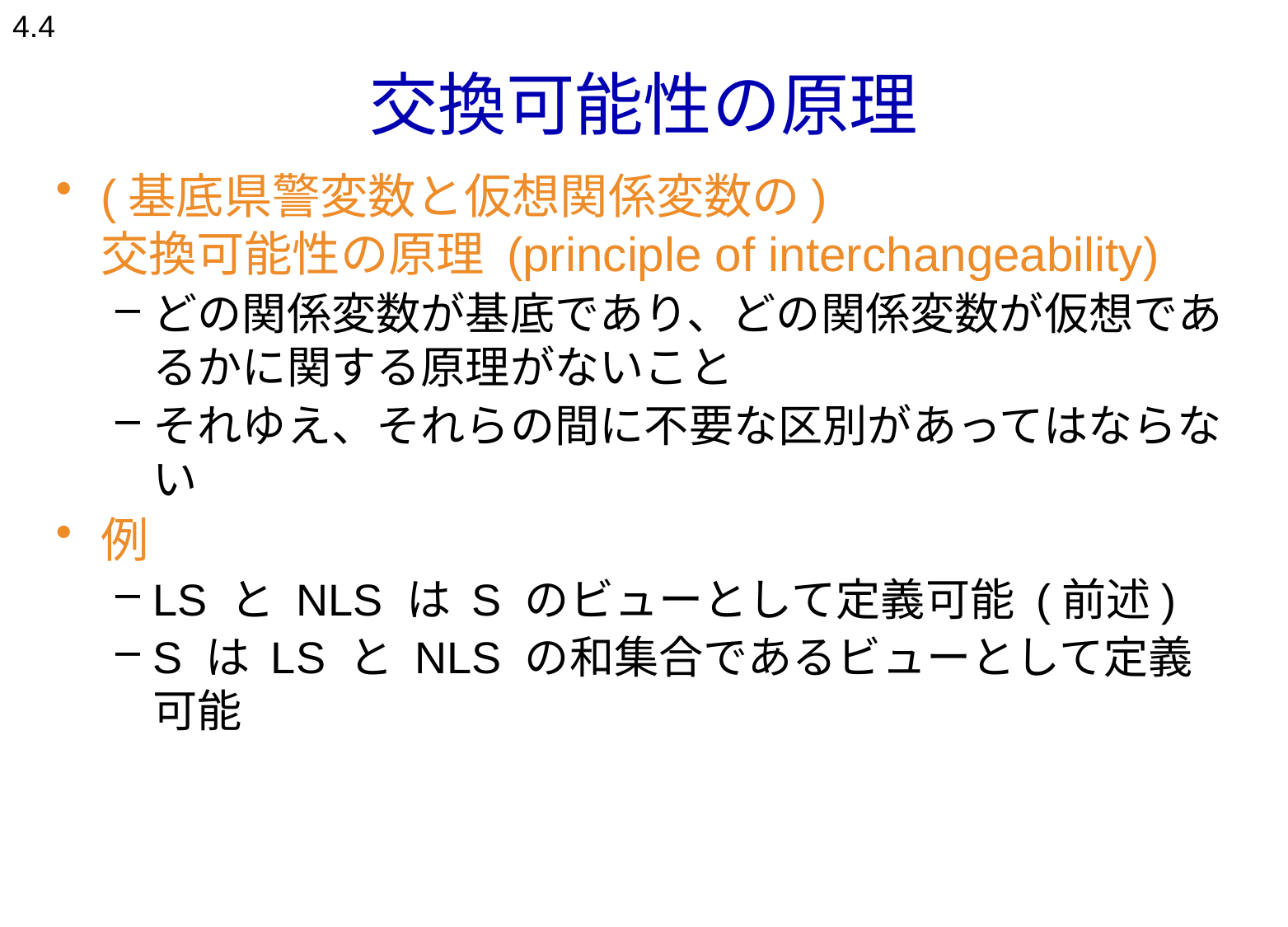

4.4
# 交換可能性の原理
(基底県警変数と仮想関係変数の)
交換可能性の原理 (principle of interchangeability)
どの関係変数が基底であり、どの関係変数が仮想であるかに関する原理がないこと
それゆえ、それらの間に不要な区別があってはならない
例
LS と NLS は S のビューとして定義可能 (前述)
S は LS と NLS の和集合であるビューとして定義可能